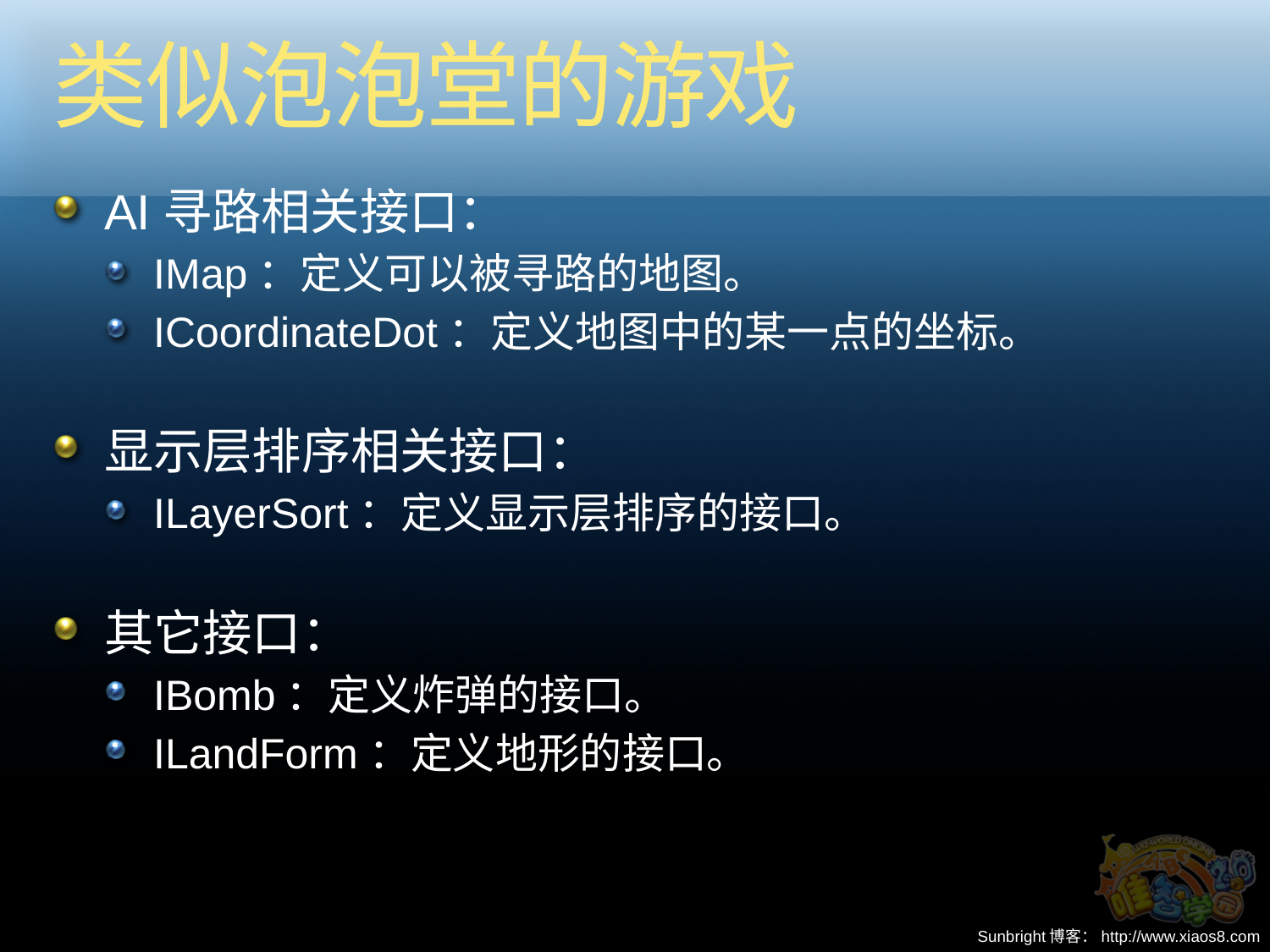

# 类似泡泡堂的游戏
AI寻路相关接口：
IMap：定义可以被寻路的地图。
ICoordinateDot：定义地图中的某一点的坐标。

显示层排序相关接口：
ILayerSort：定义显示层排序的接口。

其它接口：
IBomb：定义炸弹的接口。
ILandForm：定义地形的接口。